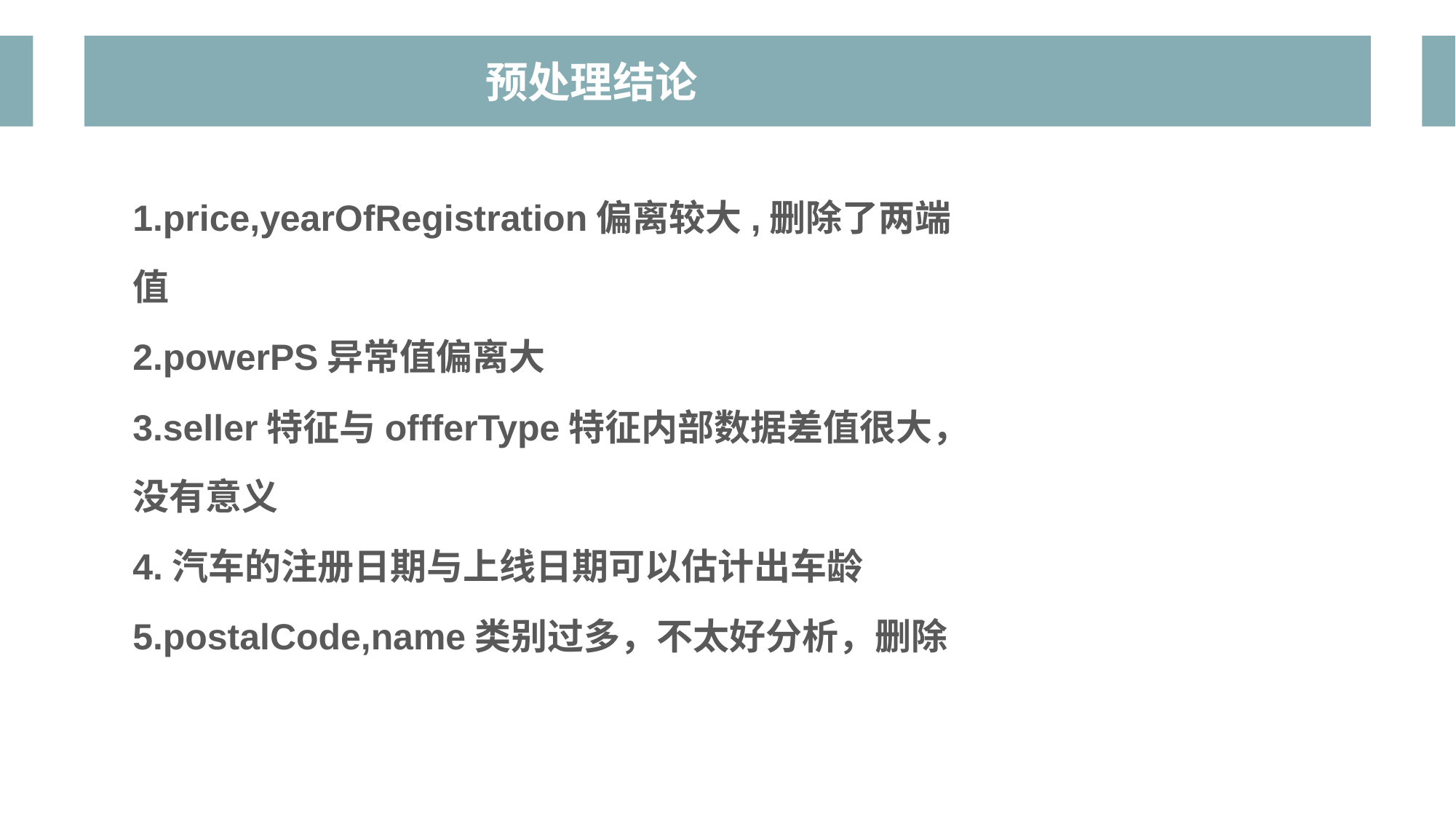

预处理结论
1.price,yearOfRegistration偏离较大,删除了两端值
2.powerPS异常值偏离大
3.seller特征与offferType特征内部数据差值很大，没有意义
4.汽车的注册日期与上线日期可以估计出车龄
5.postalCode,name类别过多，不太好分析，删除
添加文字标题
添加文字标题